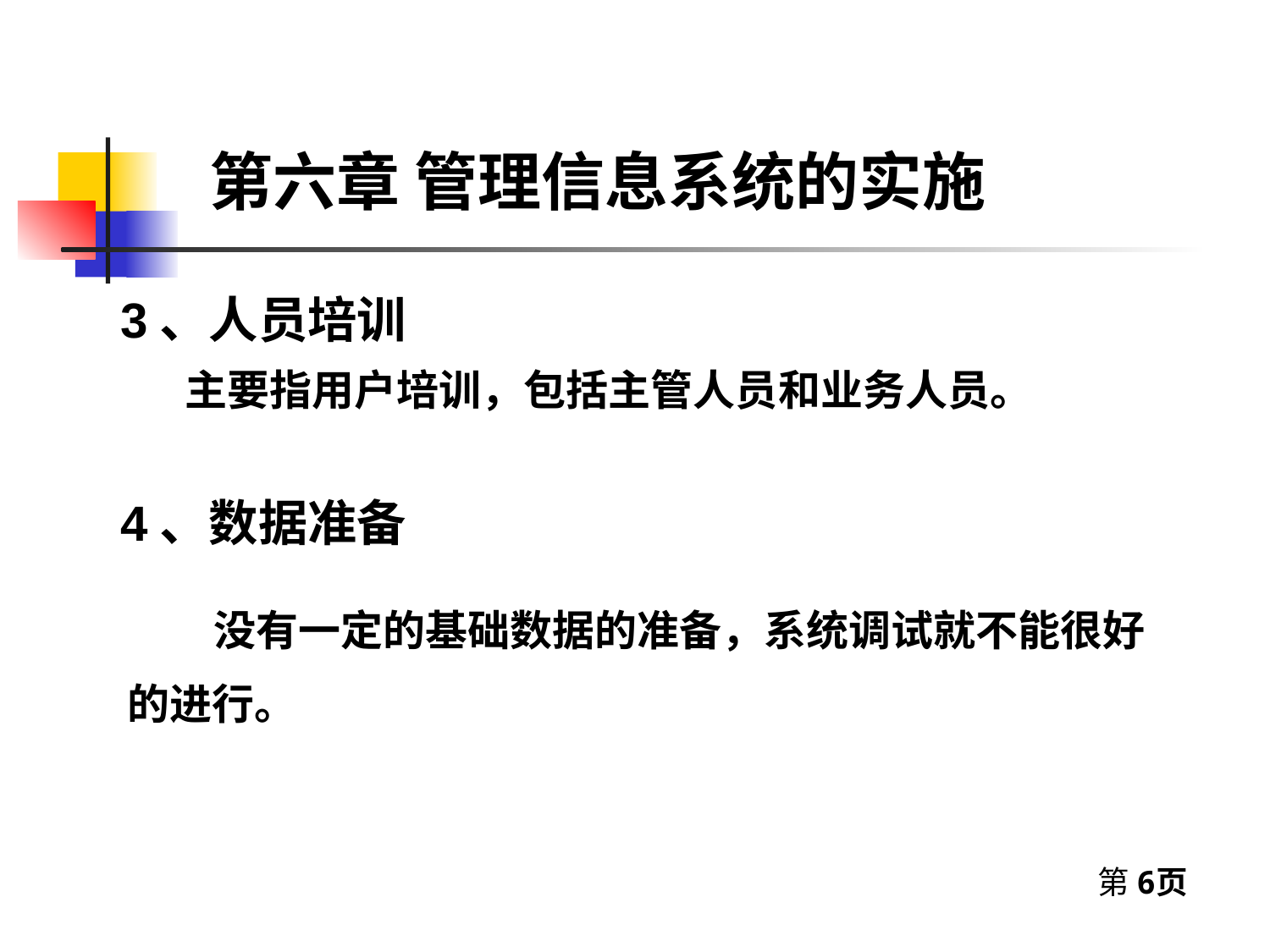

第六章 管理信息系统的实施
3、人员培训
     主要指用户培训，包括主管人员和业务人员。
4、数据准备
        没有一定的基础数据的准备，系统调试就不能很好的进行。